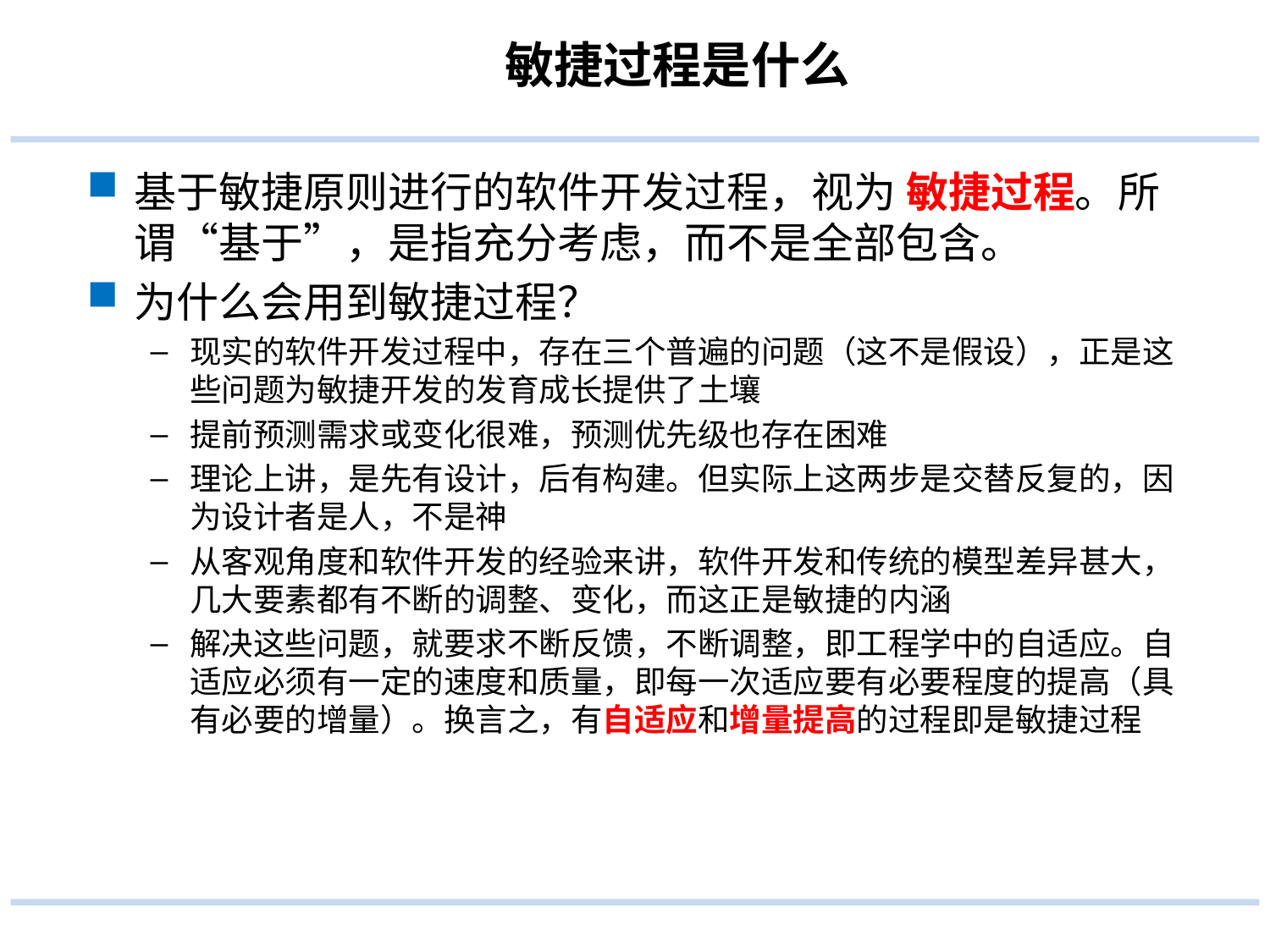

# 敏捷过程是什么
基于敏捷原则进行的软件开发过程，视为 敏捷过程。所谓“基于”，是指充分考虑，而不是全部包含。
为什么会用到敏捷过程？
现实的软件开发过程中，存在三个普遍的问题（这不是假设），正是这些问题为敏捷开发的发育成长提供了土壤
提前预测需求或变化很难，预测优先级也存在困难
理论上讲，是先有设计，后有构建。但实际上这两步是交替反复的，因为设计者是人，不是神
从客观角度和软件开发的经验来讲，软件开发和传统的模型差异甚大，几大要素都有不断的调整、变化，而这正是敏捷的内涵
解决这些问题，就要求不断反馈，不断调整，即工程学中的自适应。自适应必须有一定的速度和质量，即每一次适应要有必要程度的提高（具有必要的增量）。换言之，有自适应和增量提高的过程即是敏捷过程

11